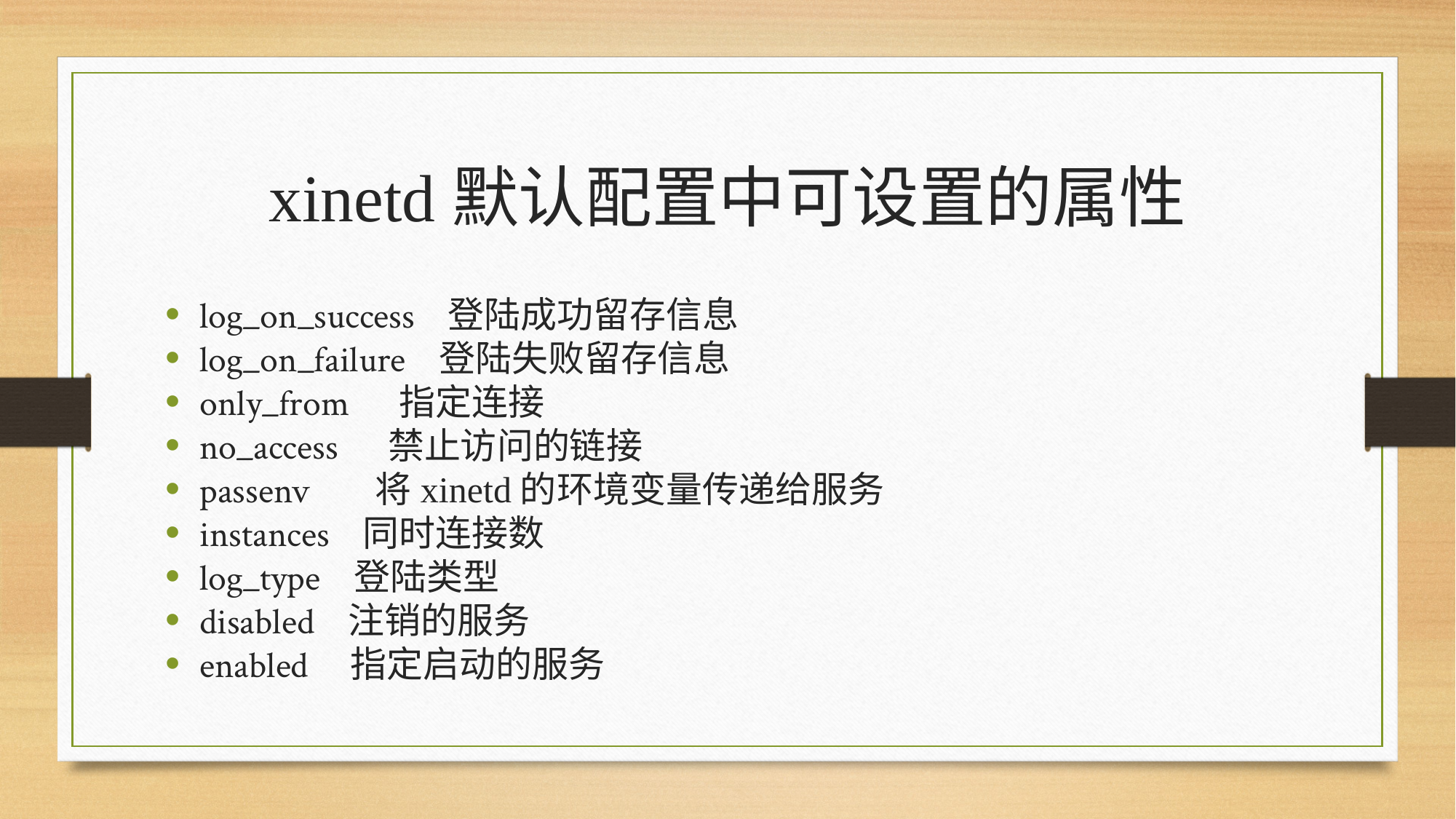

# xinetd默认配置中可设置的属性
log_on_success   登陆成功留存信息
log_on_failure   登陆失败留存信息
only_from     指定连接
no_access     禁止访问的链接
passenv       将xinetd的环境变量传递给服务
instances   同时连接数
log_type   登陆类型
disabled   注销的服务
enabled    指定启动的服务